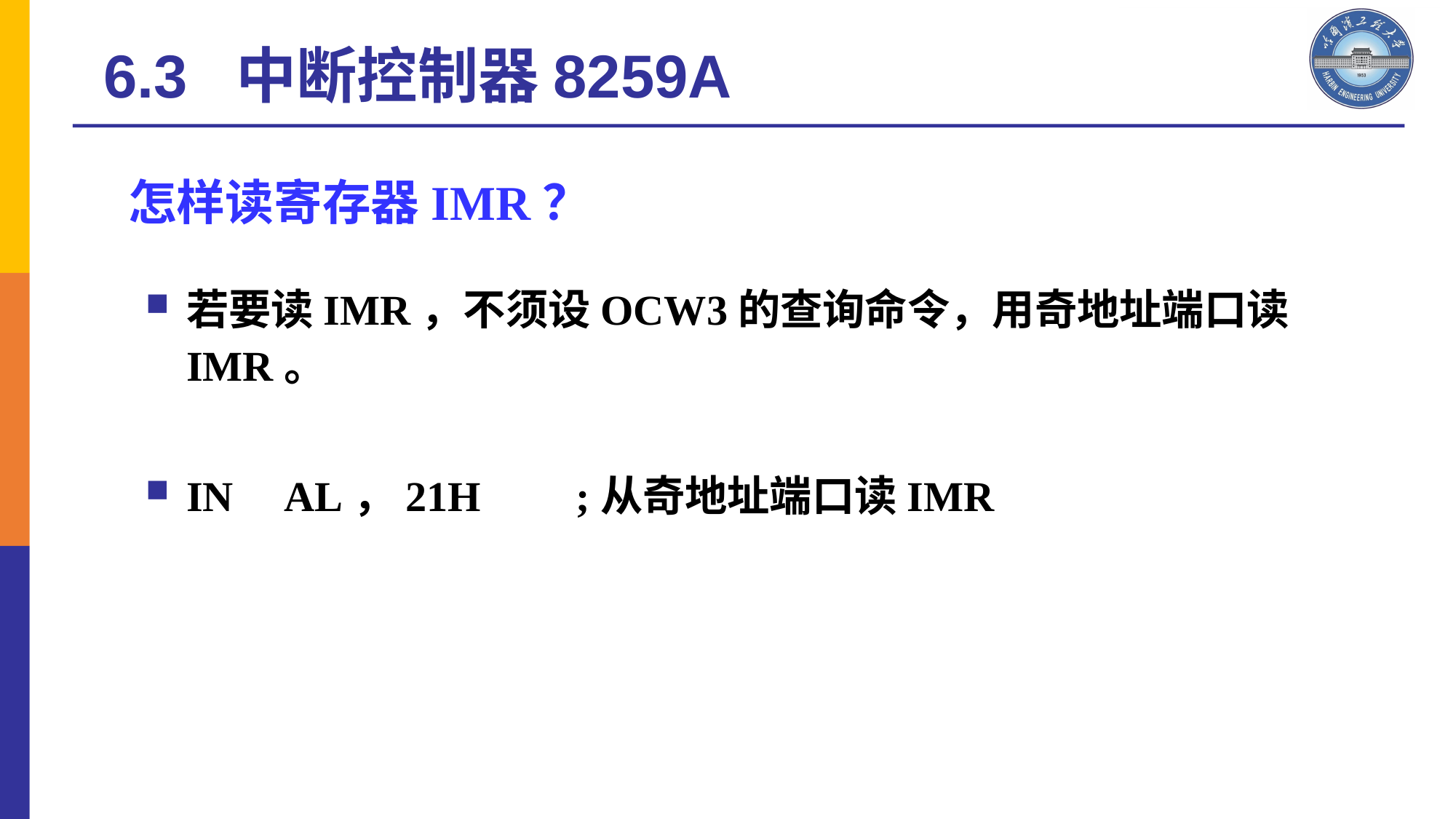

6.3  中断控制器8259A
怎样读寄存器IMR？
若要读IMR，不须设OCW3的查询命令，用奇地址端口读IMR。

IN     AL，21H         ;从奇地址端口读IMR